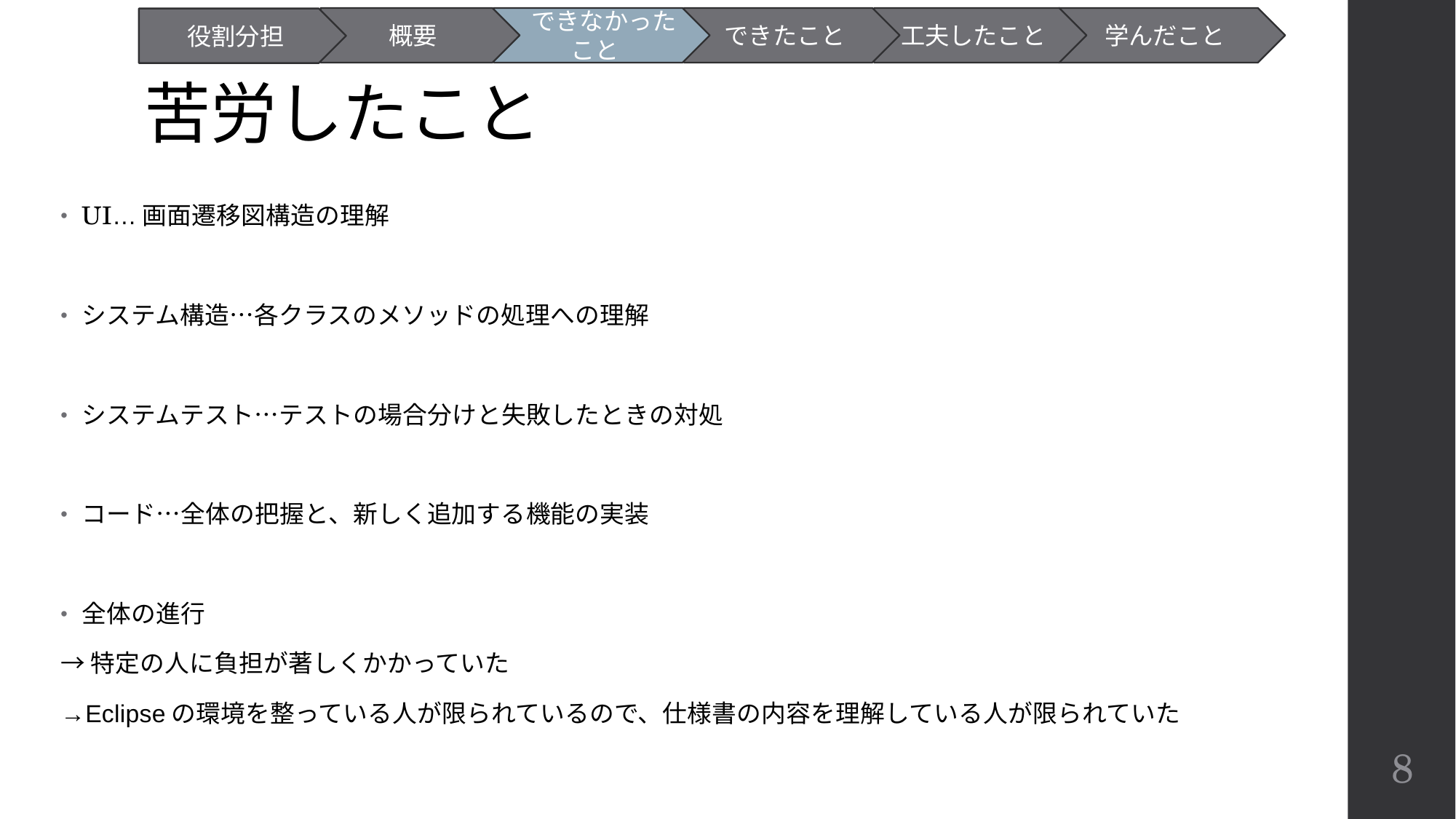

苦労したこと
概要
　できなかったこと
できたこと
工夫したこと
学んだこと
役割分担
UI…画面遷移図構造の理解

システム構造…各クラスのメソッドの処理への理解

システムテスト…テストの場合分けと失敗したときの対処

コード…全体の把握と、新しく追加する機能の実装

全体の進行
→特定の人に負担が著しくかかっていた
→Eclipseの環境を整っている人が限られているので、仕様書の内容を理解している人が限られていた
8